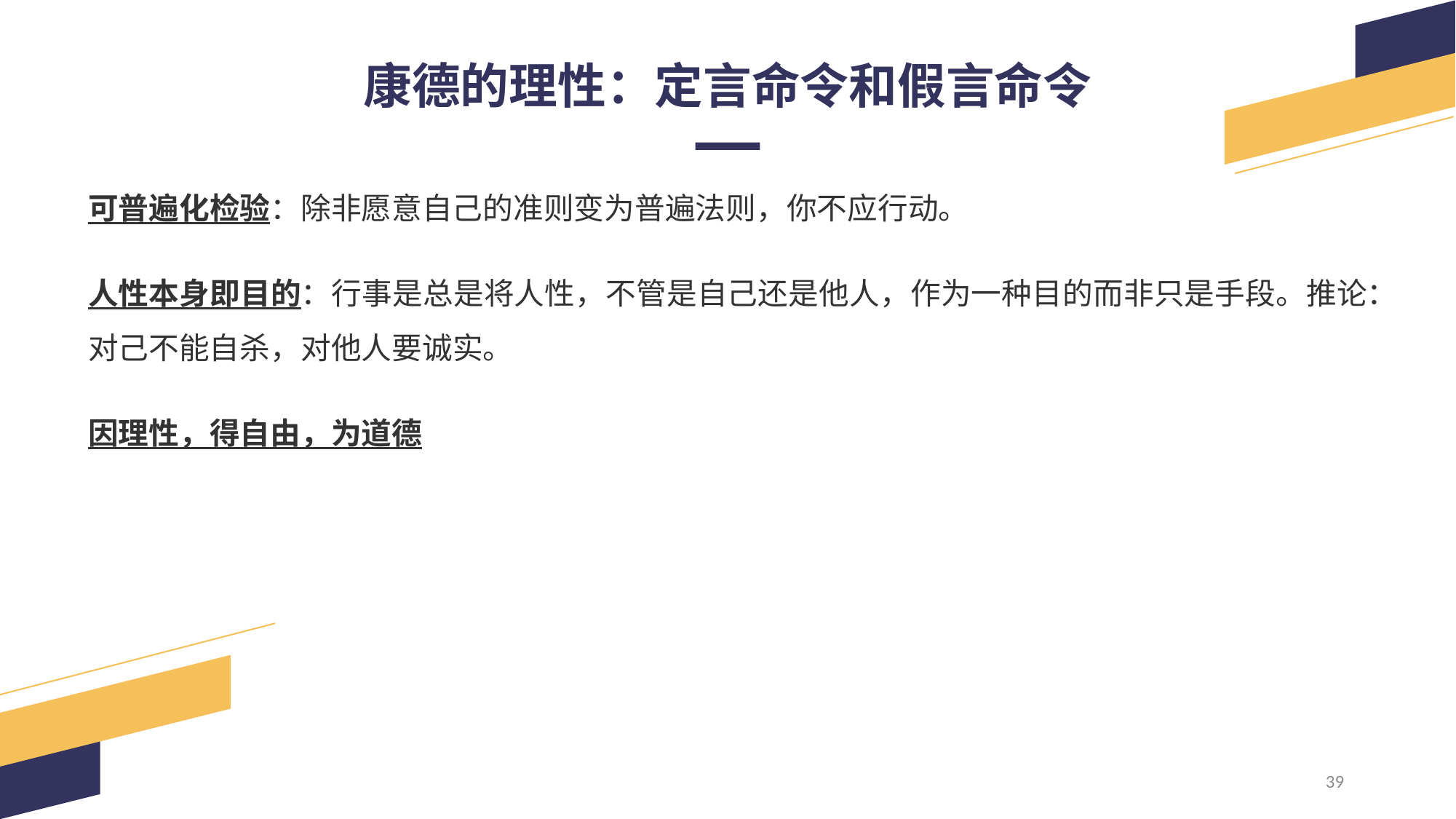

康德的理性：定言命令和假言命令

可普遍化检验：除非愿意自己的准则变为普遍法则，你不应行动。
人性本身即目的：行事是总是将人性，不管是自己还是他人，作为一种目的而非只是手段。推论：对己不能自杀，对他人要诚实。
因理性，得自由，为道德

39